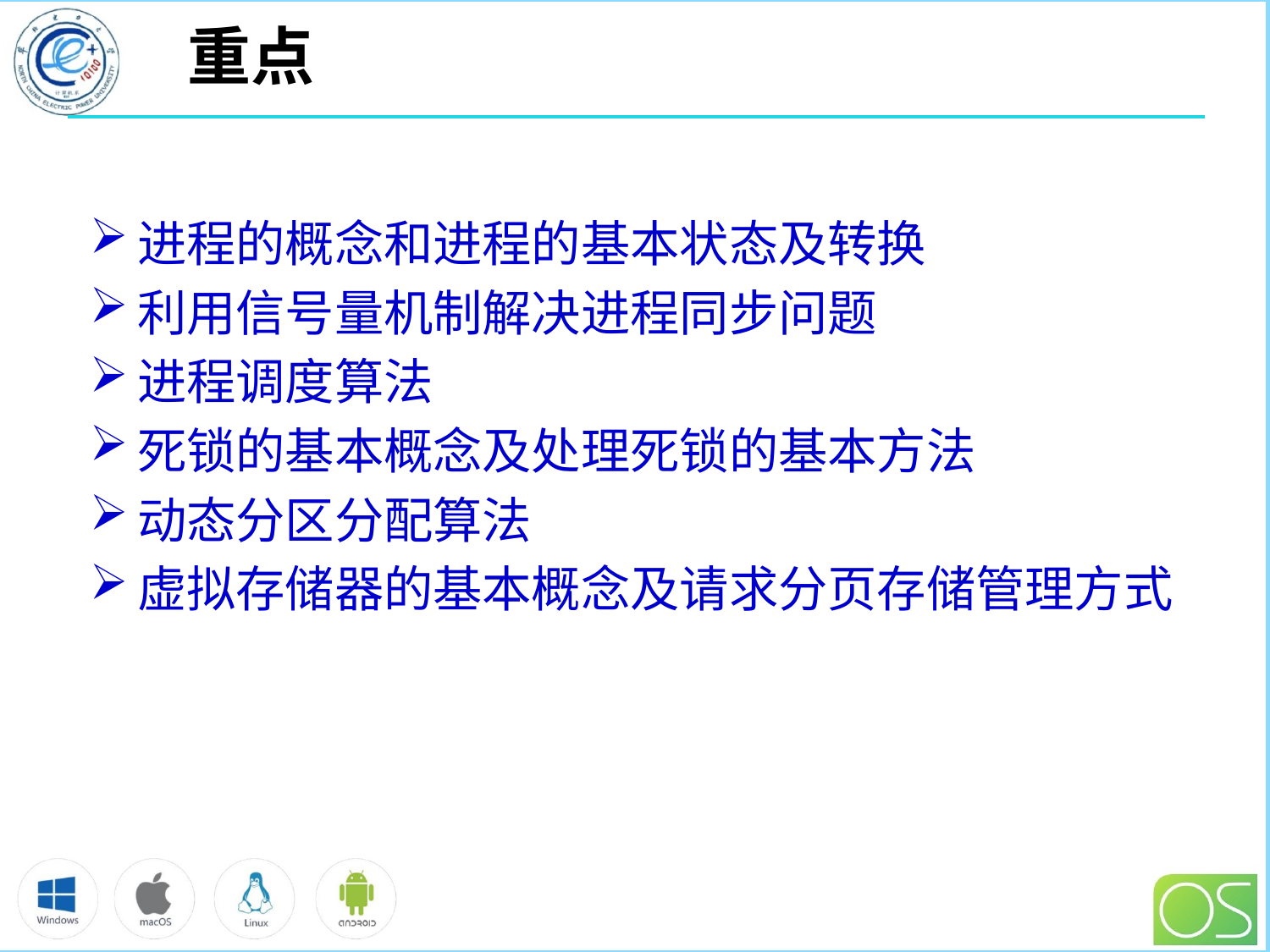

# 重点
进程的概念和进程的基本状态及转换
利用信号量机制解决进程同步问题
进程调度算法
死锁的基本概念及处理死锁的基本方法
动态分区分配算法
虚拟存储器的基本概念及请求分页存储管理方式